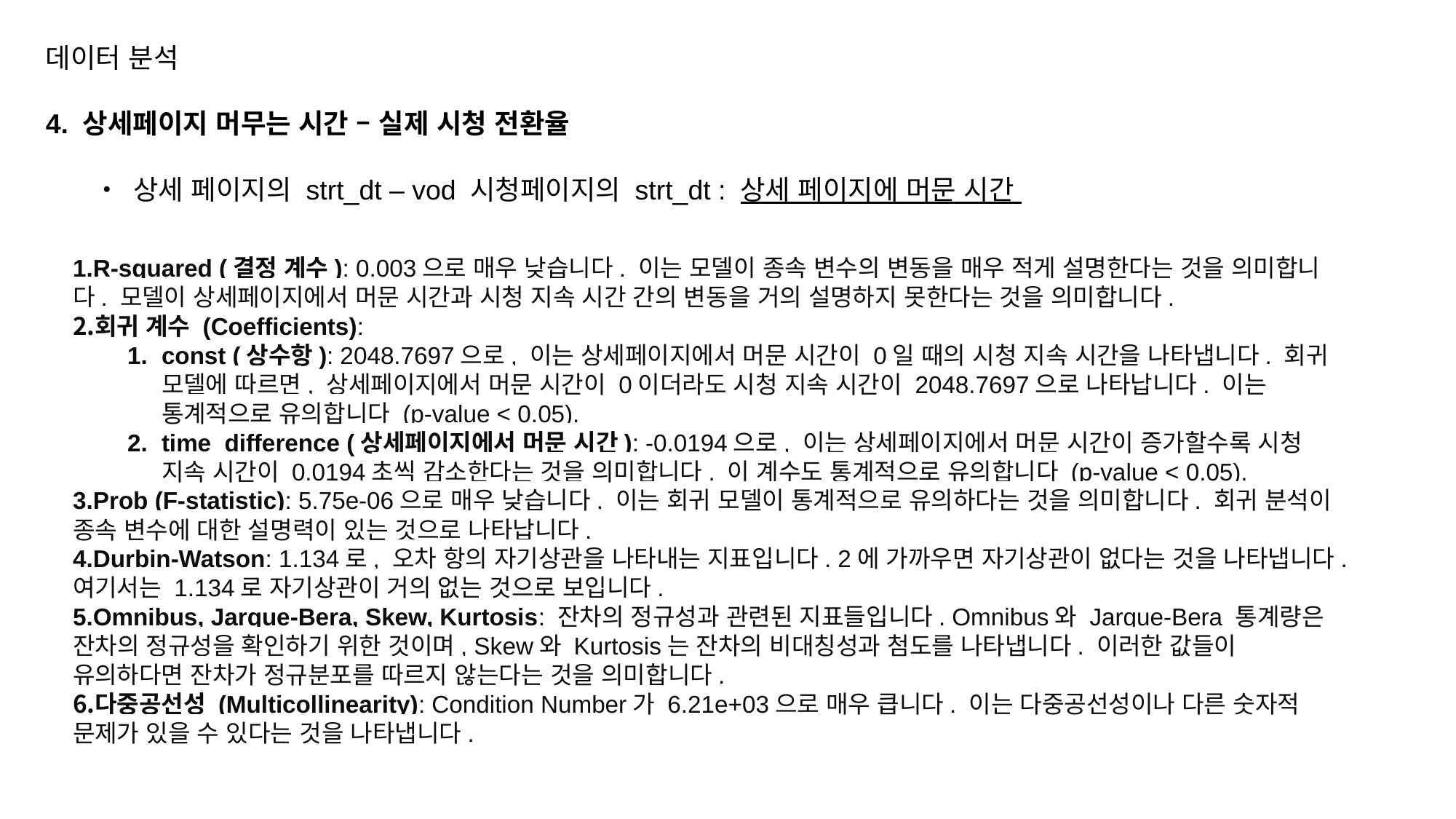

데이터 분석

4. 상세페이지 머무는 시간 – 실제 시청 전환율
• 상세 페이지의 strt_dt – vod 시청페이지의 strt_dt : 상세 페이지에 머문 시간
R-squared (결정 계수): 0.003으로 매우 낮습니다. 이는 모델이 종속 변수의 변동을 매우 적게 설명한다는 것을 의미합니다. 모델이 상세페이지에서 머문 시간과 시청 지속 시간 간의 변동을 거의 설명하지 못한다는 것을 의미합니다.
회귀 계수 (Coefficients):
const (상수항): 2048.7697으로, 이는 상세페이지에서 머문 시간이 0일 때의 시청 지속 시간을 나타냅니다. 회귀 모델에 따르면, 상세페이지에서 머문 시간이 0이더라도 시청 지속 시간이 2048.7697으로 나타납니다. 이는 통계적으로 유의합니다 (p-value < 0.05).
time_difference (상세페이지에서 머문 시간): -0.0194으로, 이는 상세페이지에서 머문 시간이 증가할수록 시청 지속 시간이 0.0194초씩 감소한다는 것을 의미합니다. 이 계수도 통계적으로 유의합니다 (p-value < 0.05).
Prob (F-statistic): 5.75e-06으로 매우 낮습니다. 이는 회귀 모델이 통계적으로 유의하다는 것을 의미합니다. 회귀 분석이 종속 변수에 대한 설명력이 있는 것으로 나타납니다.
Durbin-Watson: 1.134로, 오차 항의 자기상관을 나타내는 지표입니다. 2에 가까우면 자기상관이 없다는 것을 나타냅니다. 여기서는 1.134로 자기상관이 거의 없는 것으로 보입니다.
Omnibus, Jarque-Bera, Skew, Kurtosis: 잔차의 정규성과 관련된 지표들입니다. Omnibus와 Jarque-Bera 통계량은 잔차의 정규성을 확인하기 위한 것이며, Skew와 Kurtosis는 잔차의 비대칭성과 첨도를 나타냅니다. 이러한 값들이 유의하다면 잔차가 정규분포를 따르지 않는다는 것을 의미합니다.
다중공선성 (Multicollinearity): Condition Number가 6.21e+03으로 매우 큽니다. 이는 다중공선성이나 다른 숫자적 문제가 있을 수 있다는 것을 나타냅니다.